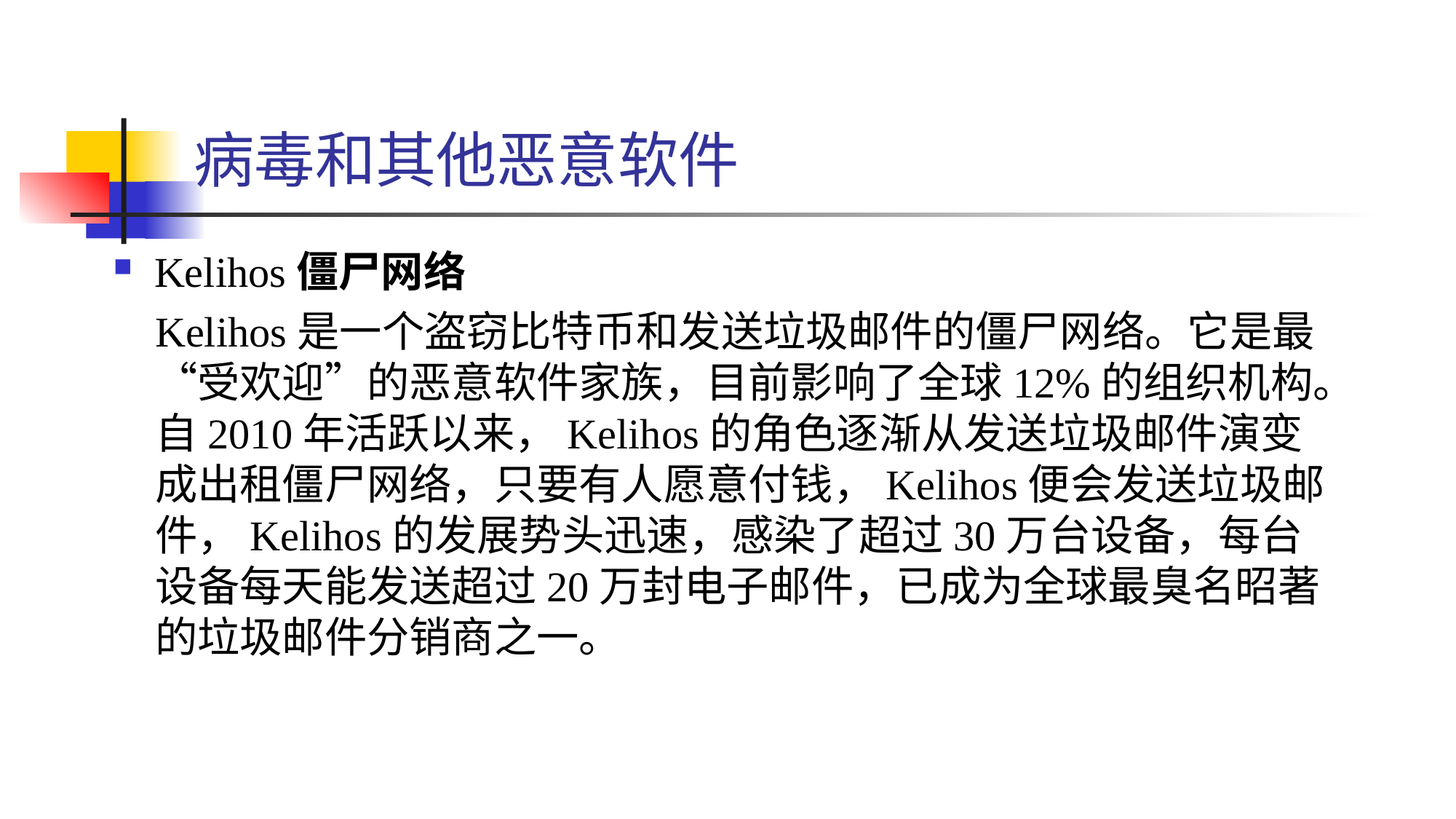

# 病毒和其他恶意软件
Kelihos僵尸网络
Kelihos是一个盗窃比特币和发送垃圾邮件的僵尸网络。它是最“受欢迎”的恶意软件家族，目前影响了全球12%的组织机构。自2010年活跃以来，Kelihos的角色逐渐从发送垃圾邮件演变成出租僵尸网络，只要有人愿意付钱，Kelihos便会发送垃圾邮件，Kelihos的发展势头迅速，感染了超过30万台设备，每台设备每天能发送超过20万封电子邮件，已成为全球最臭名昭著的垃圾邮件分销商之一。